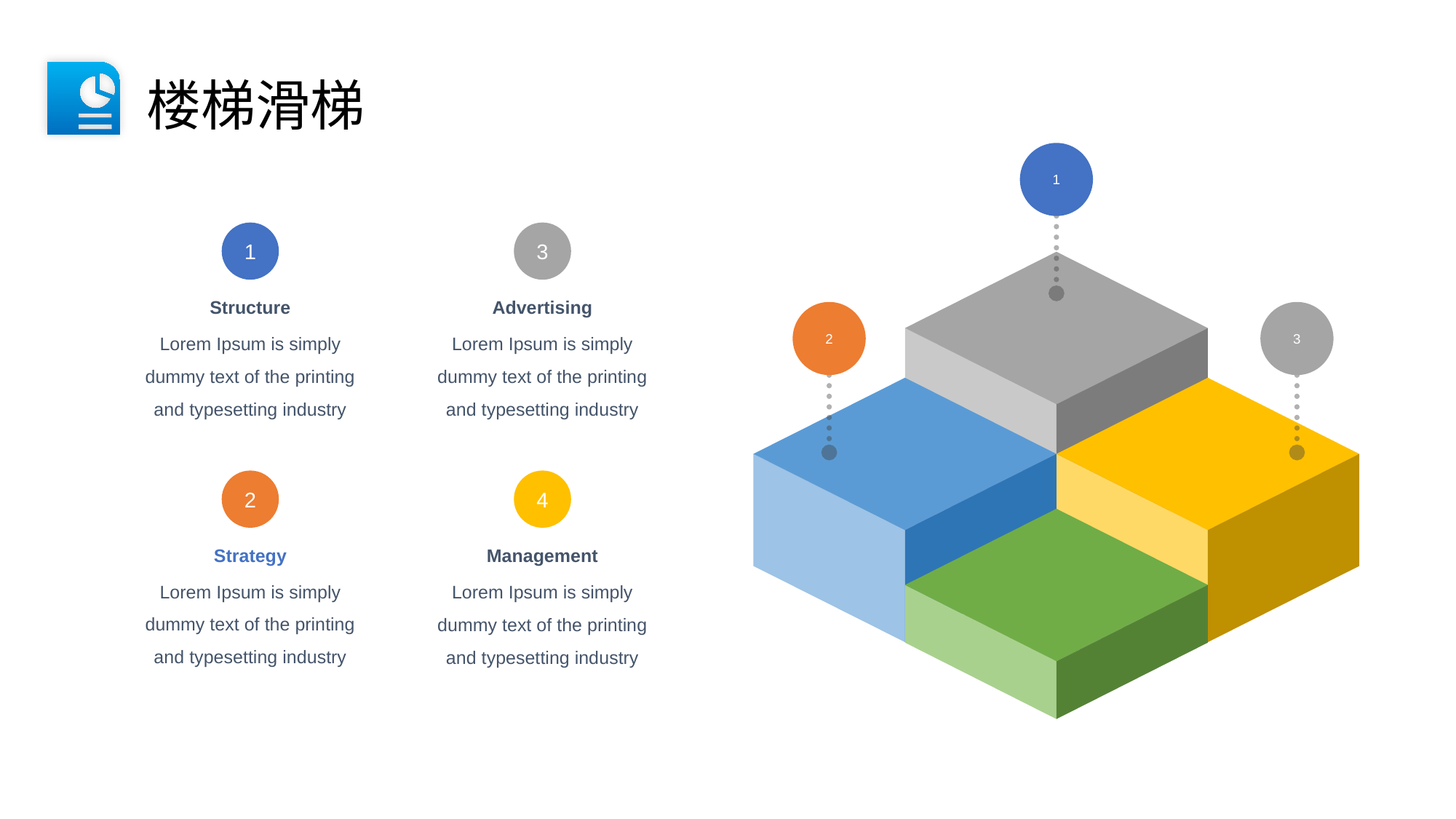

楼梯滑梯
1
1
Structure
Lorem Ipsum is simply dummy text of the printing and typesetting industry
3
Advertising
Lorem Ipsum is simply dummy text of the printing and typesetting industry

2
3
2
Strategy
Lorem Ipsum is simply dummy text of the printing and typesetting industry
4
Management
Lorem Ipsum is simply dummy text of the printing and typesetting industry